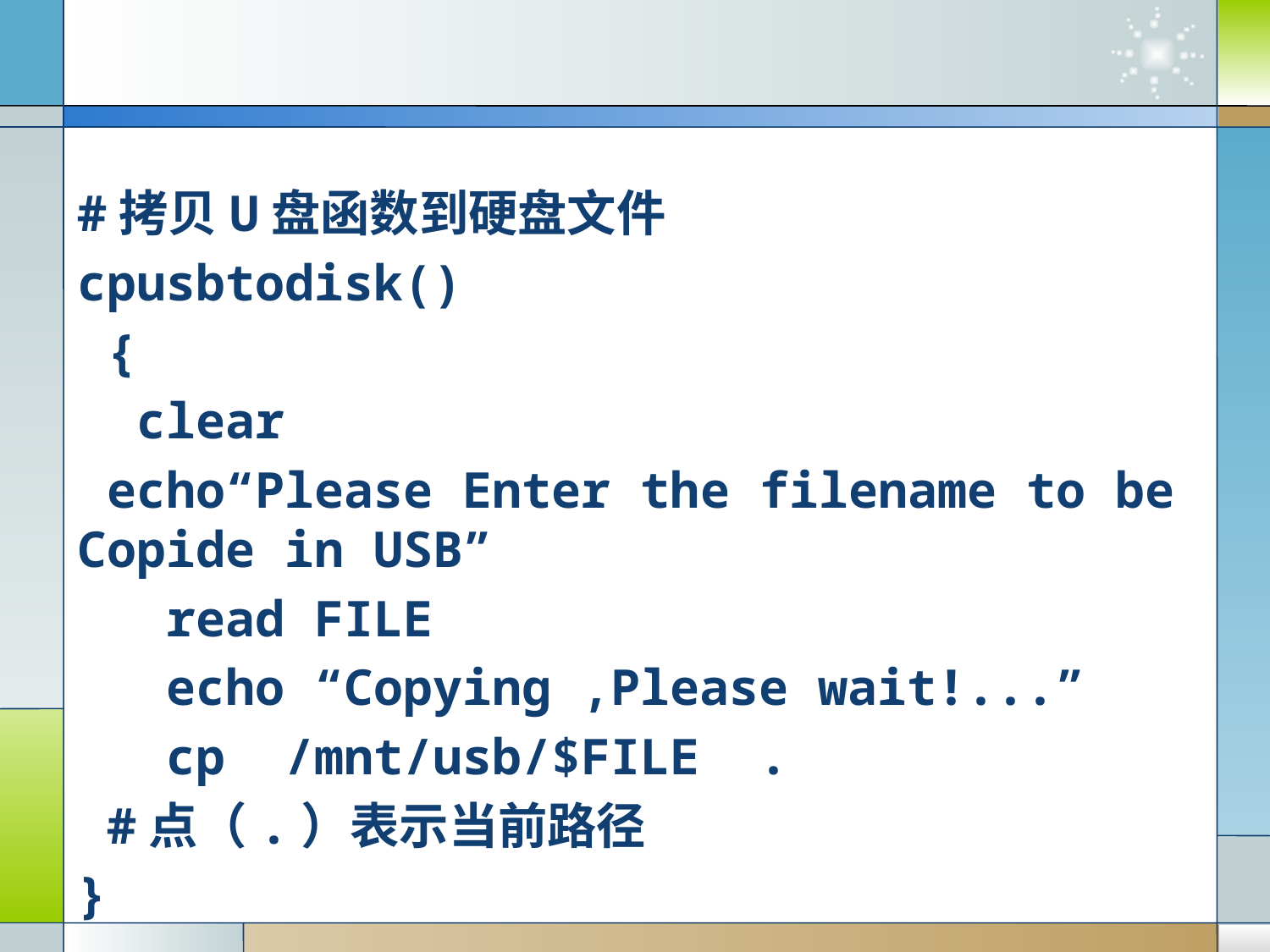

#
#拷贝U盘函数到硬盘文件
cpusbtodisk()
 {
  clear
 echo“Please Enter the filename to be Copide in USB”
   read FILE
   echo “Copying ,Please wait!...”
   cp  /mnt/usb/$FILE  .
 #点（.）表示当前路径
}